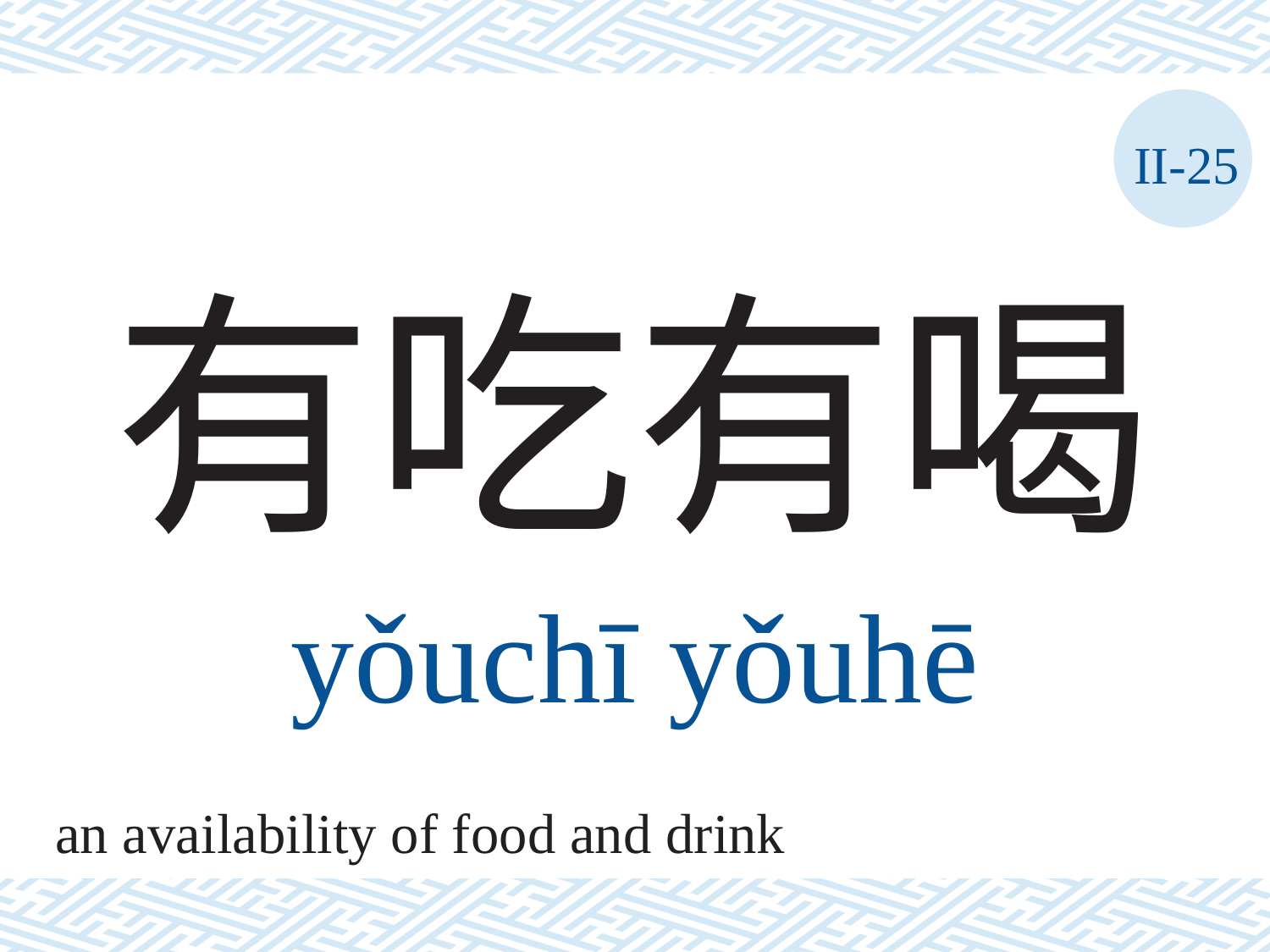

II-25
# 有吃有喝
yǒuchī	yǒuhē
an availability of food and drink